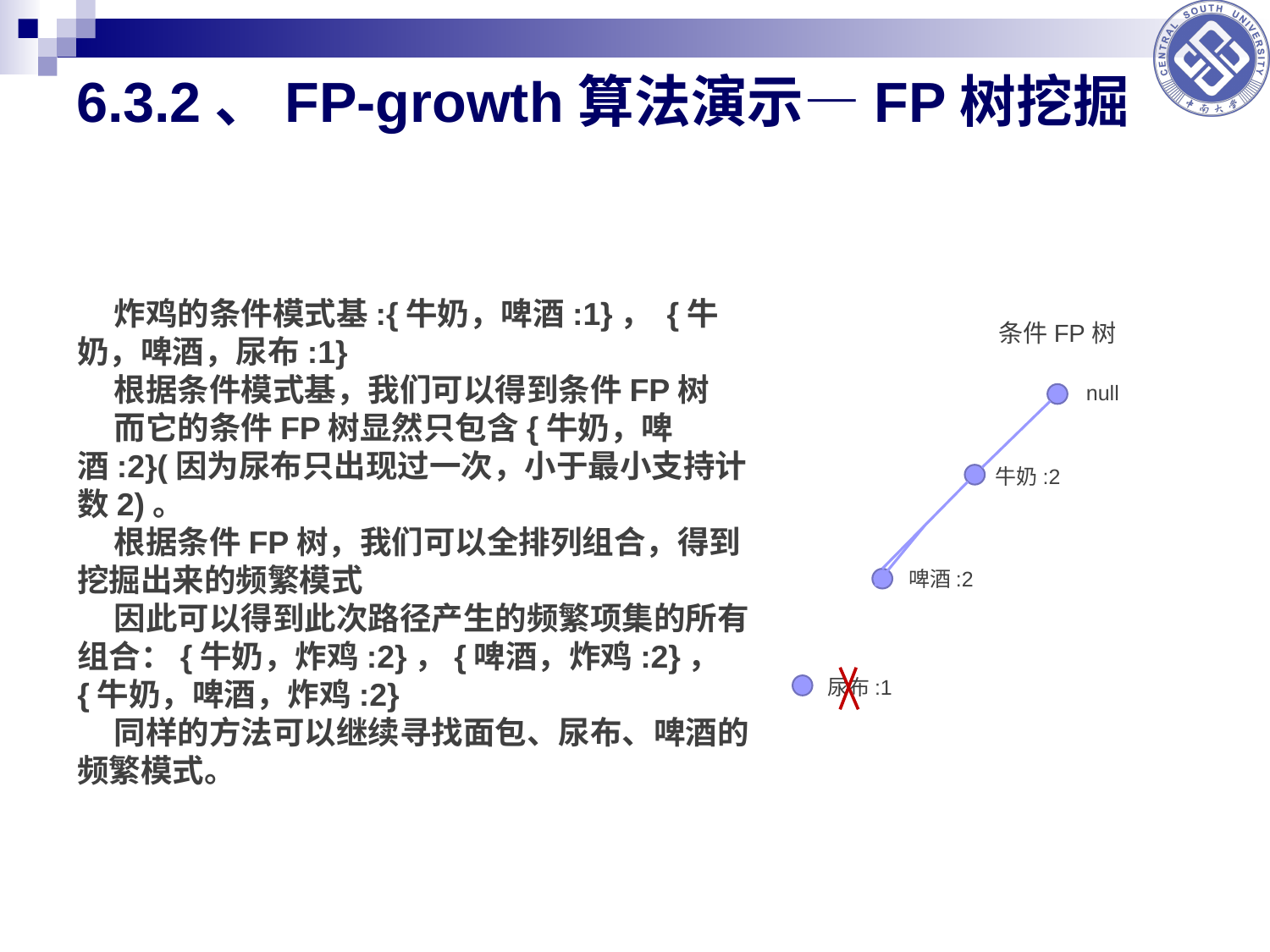

6.3.2、FP-growth算法演示—FP树挖掘
    炸鸡的条件模式基:{牛奶，啤酒:1}， {牛奶，啤酒，尿布:1}
    根据条件模式基，我们可以得到条件FP树
    而它的条件FP树显然只包含{牛奶，啤酒:2}(因为尿布只出现过一次，小于最小支持计数2)。
    根据条件FP树，我们可以全排列组合，得到挖掘出来的频繁模式
    因此可以得到此次路径产生的频繁项集的所有组合：{牛奶，炸鸡:2}，{啤酒，炸鸡:2}，{牛奶，啤酒，炸鸡:2}
    同样的方法可以继续寻找面包、尿布、啤酒的频繁模式。
条件FP树
null

牛奶:2

啤酒:2

尿布:1